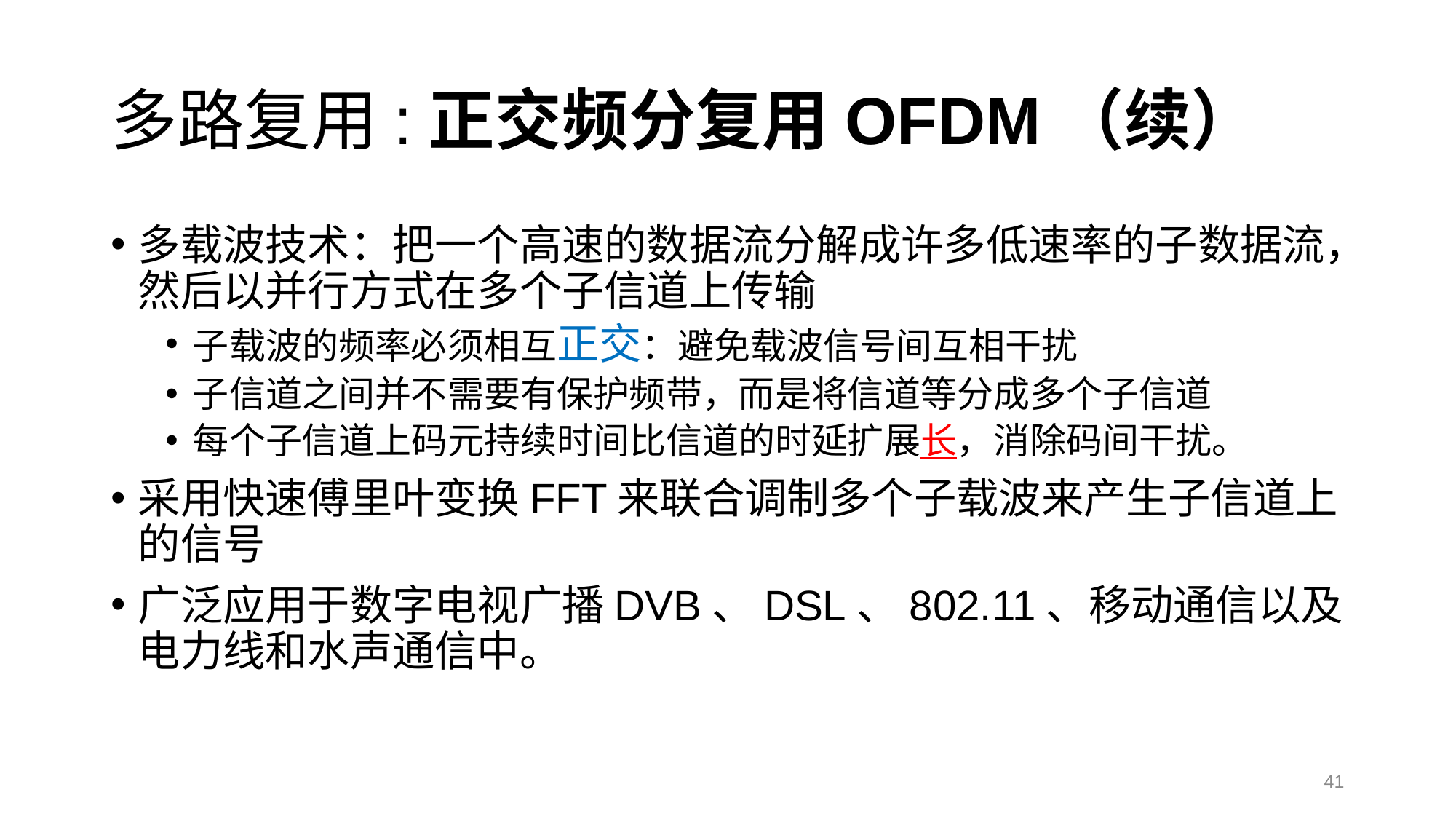

# 多路复用:正交频分复用OFDM（续）
多载波技术：把一个高速的数据流分解成许多低速率的子数据流，然后以并行方式在多个子信道上传输
子载波的频率必须相互正交：避免载波信号间互相干扰
子信道之间并不需要有保护频带，而是将信道等分成多个子信道
每个子信道上码元持续时间比信道的时延扩展长，消除码间干扰。
采用快速傅里叶变换FFT来联合调制多个子载波来产生子信道上的信号
广泛应用于数字电视广播DVB、DSL、802.11、移动通信以及电力线和水声通信中。

41